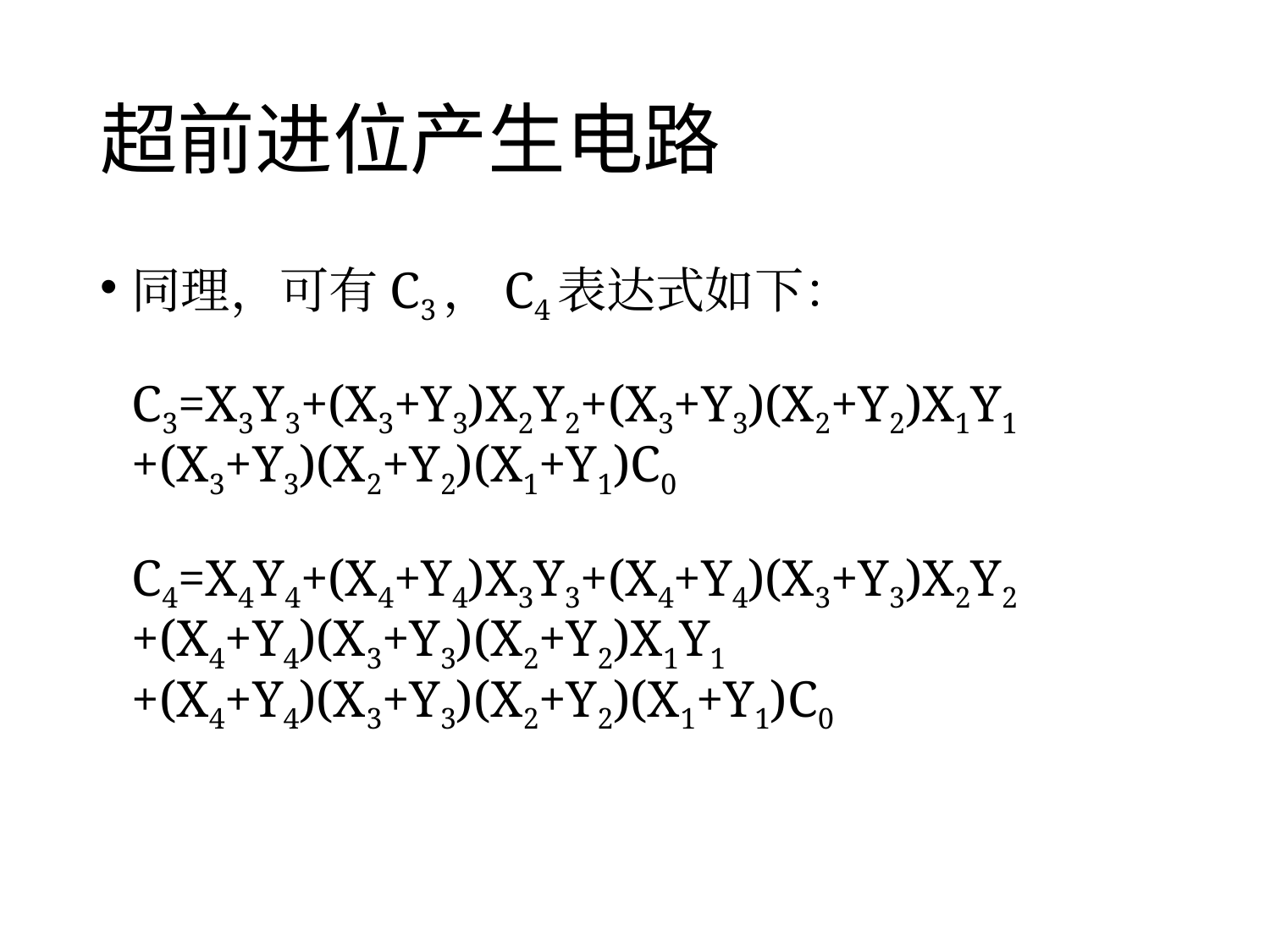

# 超前进位产生电路
同理，可有C3，C4表达式如下：
C3=X3Y3+(X3+Y3)X2Y2+(X3+Y3)(X2+Y2)X1Y1
+(X3+Y3)(X2+Y2)(X1+Y1)C0
C4=X4Y4+(X4+Y4)X3Y3+(X4+Y4)(X3+Y3)X2Y2
+(X4+Y4)(X3+Y3)(X2+Y2)X1Y1
+(X4+Y4)(X3+Y3)(X2+Y2)(X1+Y1)C0